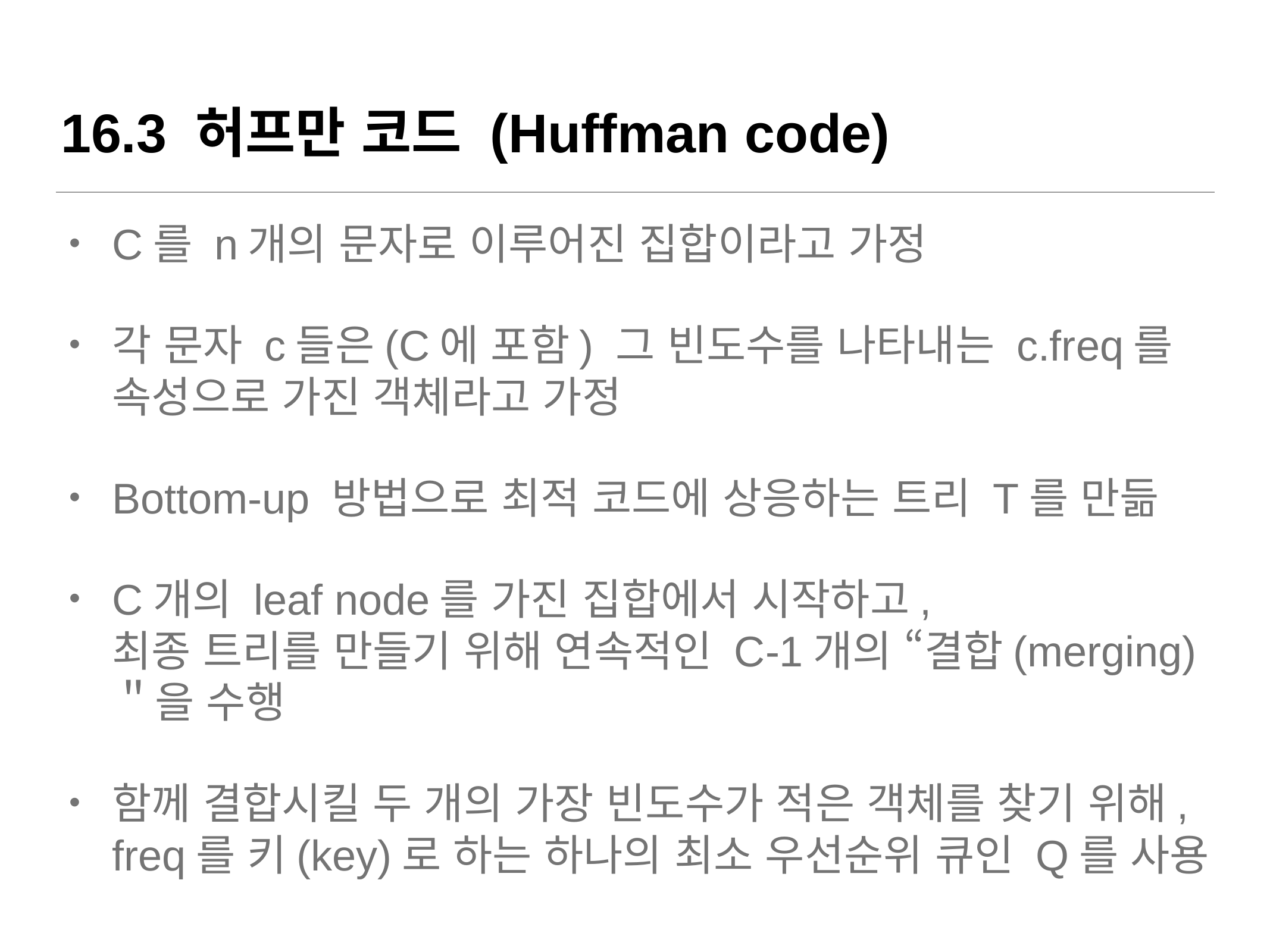

# 16.3 허프만 코드 (Huffman code)
C를 n개의 문자로 이루어진 집합이라고 가정
각 문자 c들은(C에 포함) 그 빈도수를 나타내는 c.freq를 속성으로 가진 객체라고 가정
Bottom-up 방법으로 최적 코드에 상응하는 트리 T를 만듦
C개의 leaf node를 가진 집합에서 시작하고,
최종 트리를 만들기 위해 연속적인 C-1개의 “결합(merging)＂을 수행
함께 결합시킬 두 개의 가장 빈도수가 적은 객체를 찾기 위해,  freq를 키(key)로 하는 하나의 최소 우선순위 큐인 Q를 사용